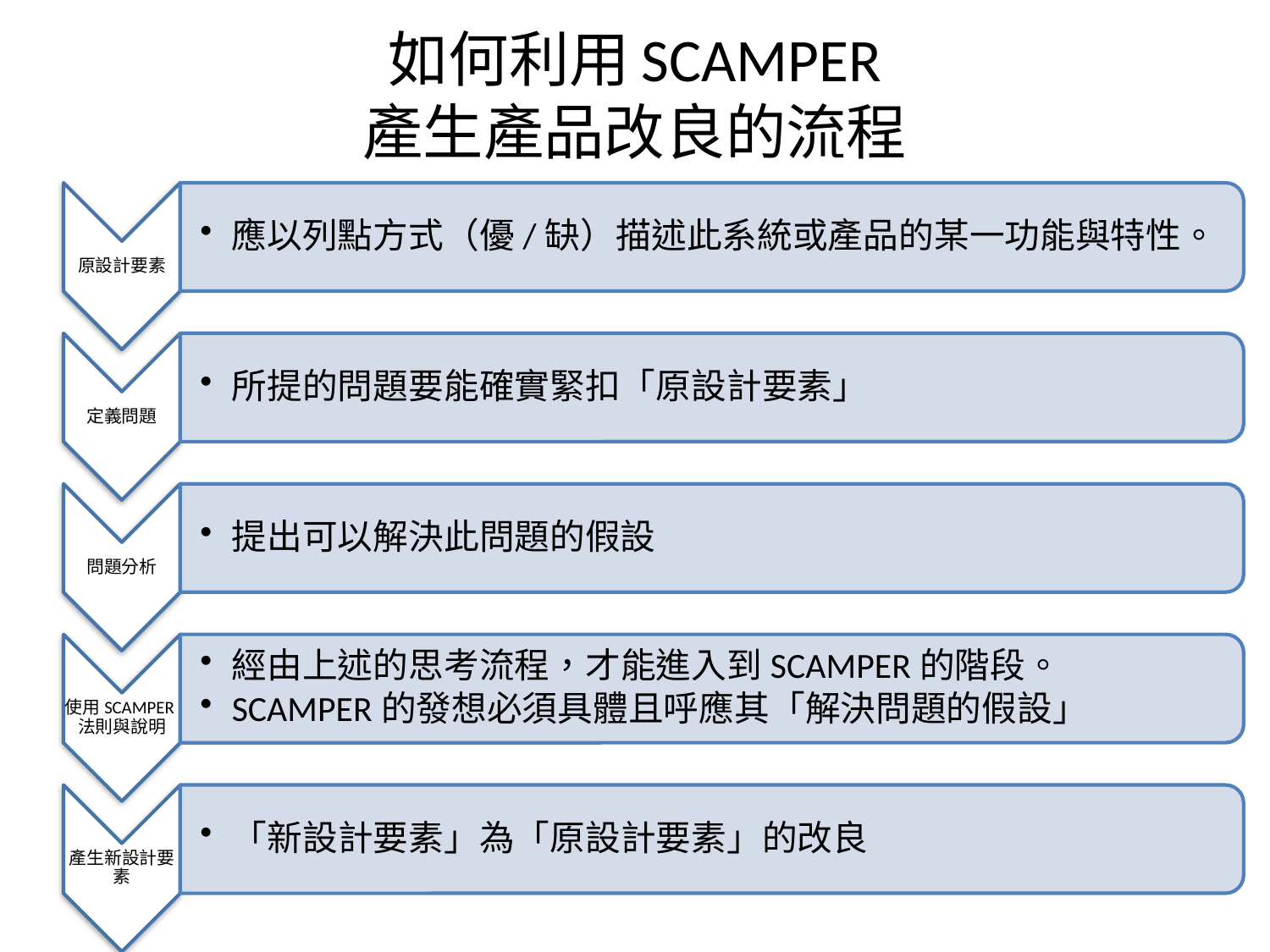

# 如何利用SCAMPER 產生產品改良的流程
原設計要素
應以列點方式（優/缺）描述此系統或產品的某一功能與特性。
定義問題
所提的問題要能確實緊扣「原設計要素」
問題分析
提出可以解決此問題的假設
使用SCAMPER法則與說明
經由上述的思考流程，才能進入到SCAMPER的階段。
SCAMPER的發想必須具體且呼應其「解決問題的假設」
產生新設計要素
「新設計要素」為「原設計要素」的改良